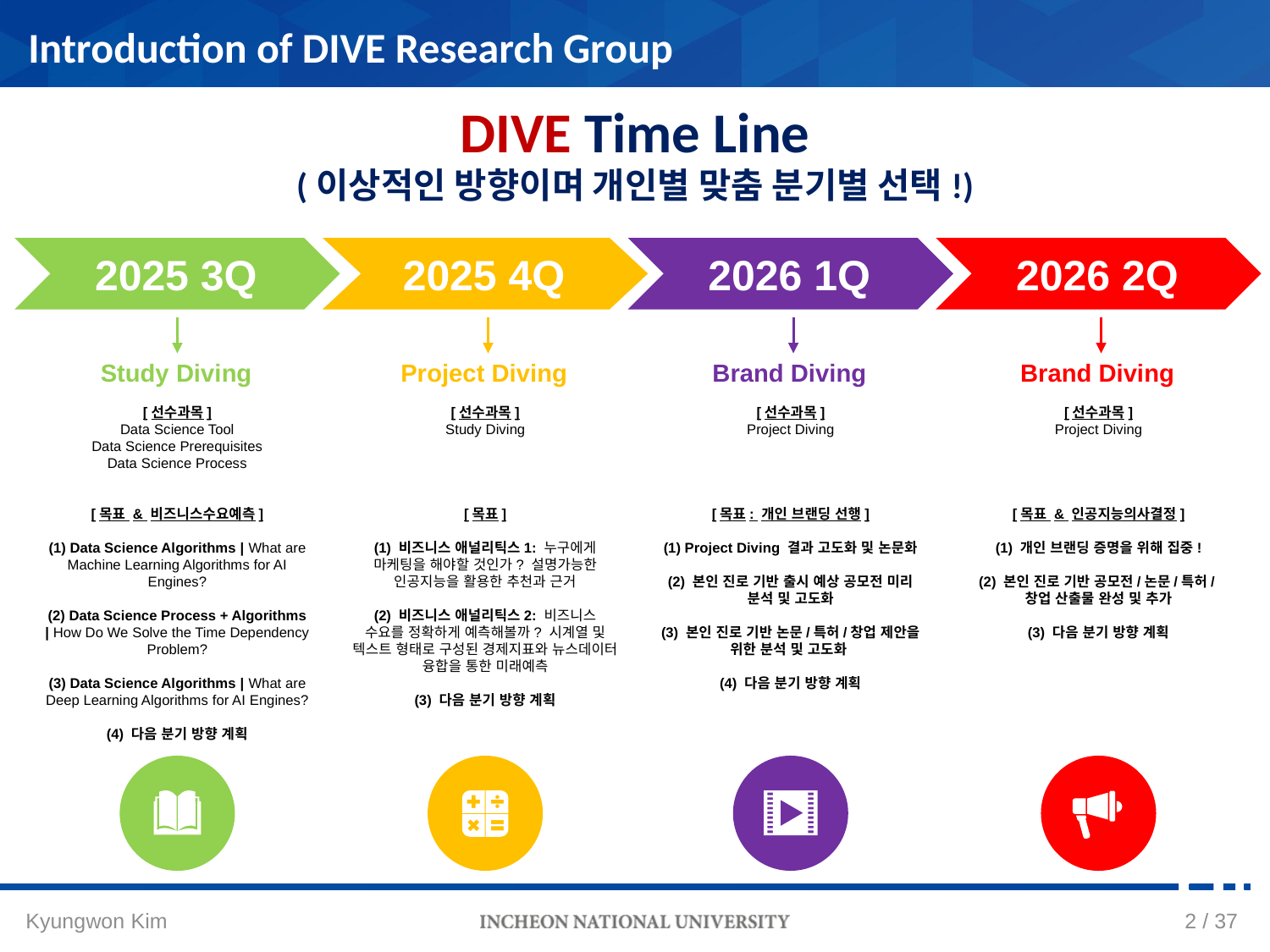

Introduction of DIVE Research Group
DIVE Time Line
(이상적인 방향이며 개인별 맞춤 분기별 선택!)

2025 3Q
2025 4Q
2026 1Q
2026 2Q
Study Diving
[선수과목]
Data Science Tool
Data Science Prerequisites
Data Science Process

[목표 & 비즈니스수요예측]

(1) Data Science Algorithms | What are Machine Learning Algorithms for AI Engines?

(2) Data Science Process + Algorithms | How Do We Solve the Time Dependency Problem?

(3) Data Science Algorithms | What are Deep Learning Algorithms for AI Engines?

(4) 다음 분기 방향 계획

Project Diving
[선수과목]
Study Diving

[목표]

(1) 비즈니스 애널리틱스1: 누구에게 마케팅을 해야할 것인가? 설명가능한 인공지능을 활용한 추천과 근거

(2) 비즈니스 애널리틱스2: 비즈니스 수요를 정확하게 예측해볼까? 시계열 및 텍스트 형태로 구성된 경제지표와 뉴스데이터 융합을 통한 미래예측

(3) 다음 분기 방향 계획

Brand Diving
[선수과목]
Project Diving

[목표: 개인 브랜딩 선행]

(1) Project Diving 결과 고도화 및 논문화

(2) 본인 진로 기반 출시 예상 공모전 미리 분석 및 고도화

(3) 본인 진로 기반 논문/특허/창업 제안을 위한 분석 및 고도화

(4) 다음 분기 방향 계획

Brand Diving
[선수과목]
Project Diving

[목표 & 인공지능의사결정]

(1) 개인 브랜딩 증명을 위해 집중!

(2) 본인 진로 기반 공모전/논문/특허/창업 산출물 완성 및 추가

(3) 다음 분기 방향 계획

2 / 37